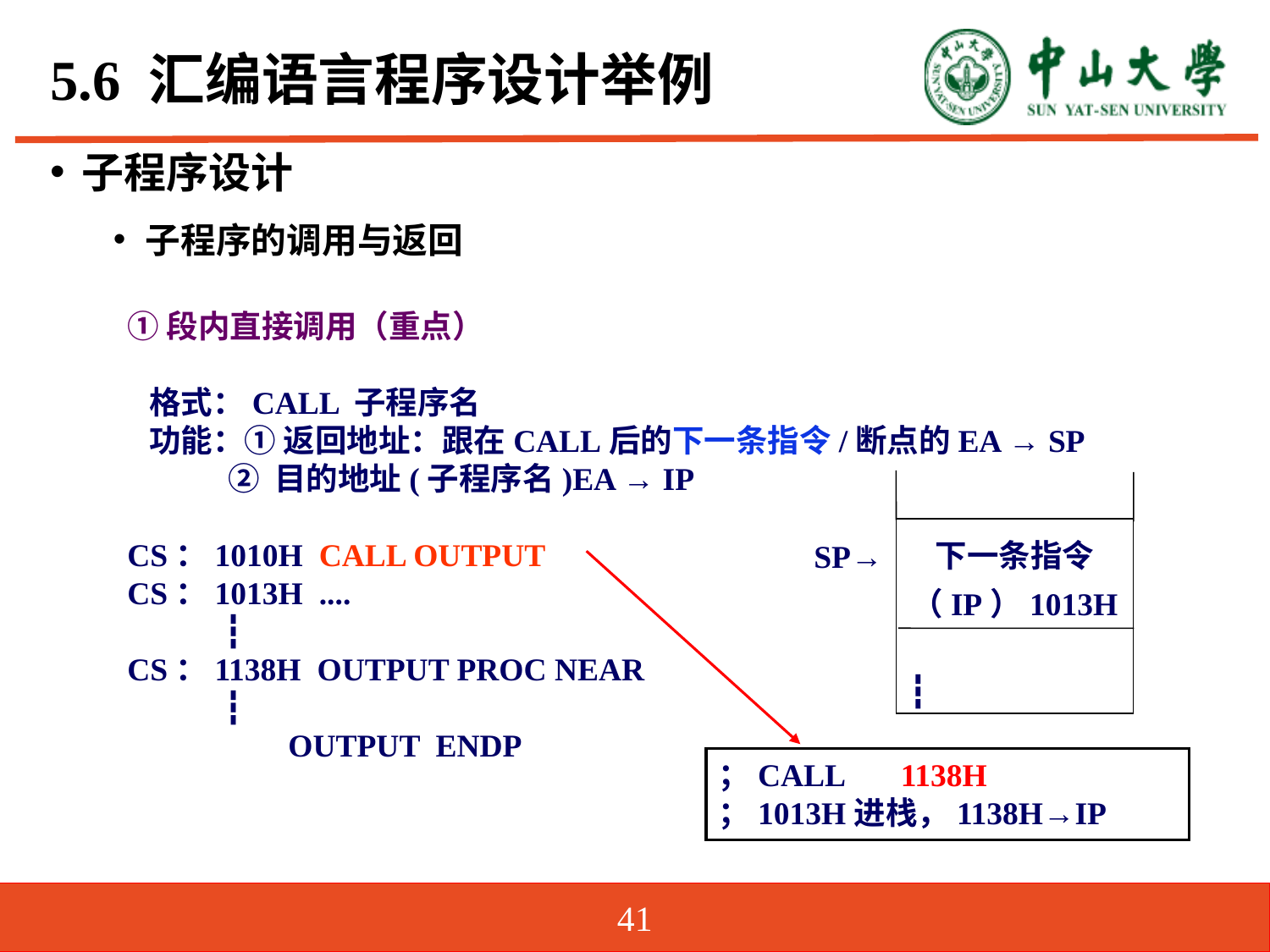

# 5.6 汇编语言程序设计举例
子程序设计
子程序的调用与返回

①段内直接调用（重点）

  格式：CALL 子程序名
  功能：① 返回地址：跟在CALL后的下一条指令/断点的EA → SP
              ② 目的地址(子程序名)EA → IP

CS：1010H  CALL OUTPUT
CS：1013H  ....
            ┇
CS：1138H  OUTPUT PROC NEAR
            ┇
                    OUTPUT  ENDP

SP→
下一条指令（IP）1013H

┇

；CALL       1138H
；1013H进栈，1138H→IP
41